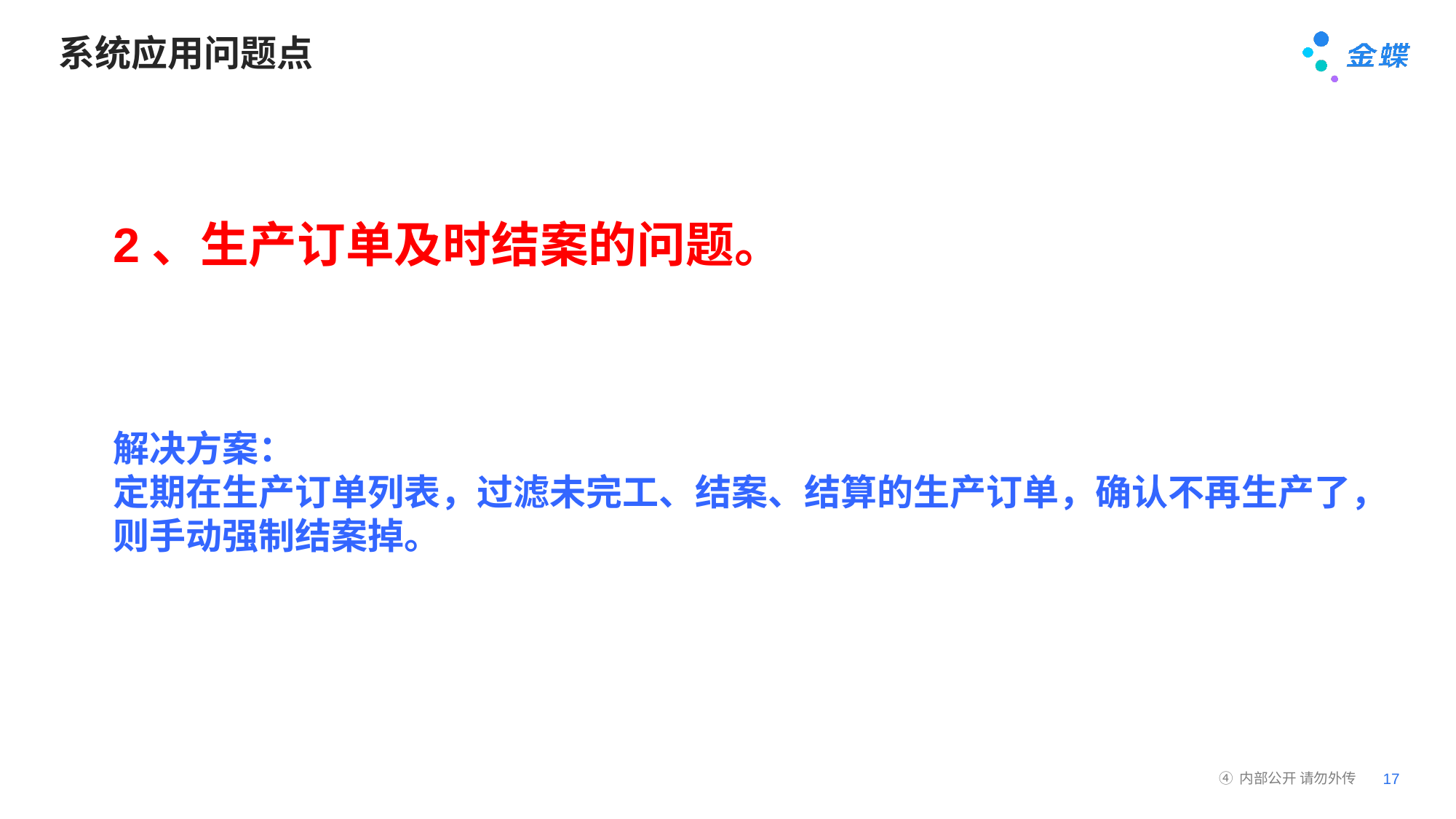

# 系统应用问题点
2、生产订单及时结案的问题。

解决方案：
定期在生产订单列表，过滤未完工、结案、结算的生产订单，确认不再生产了，
则手动强制结案掉。